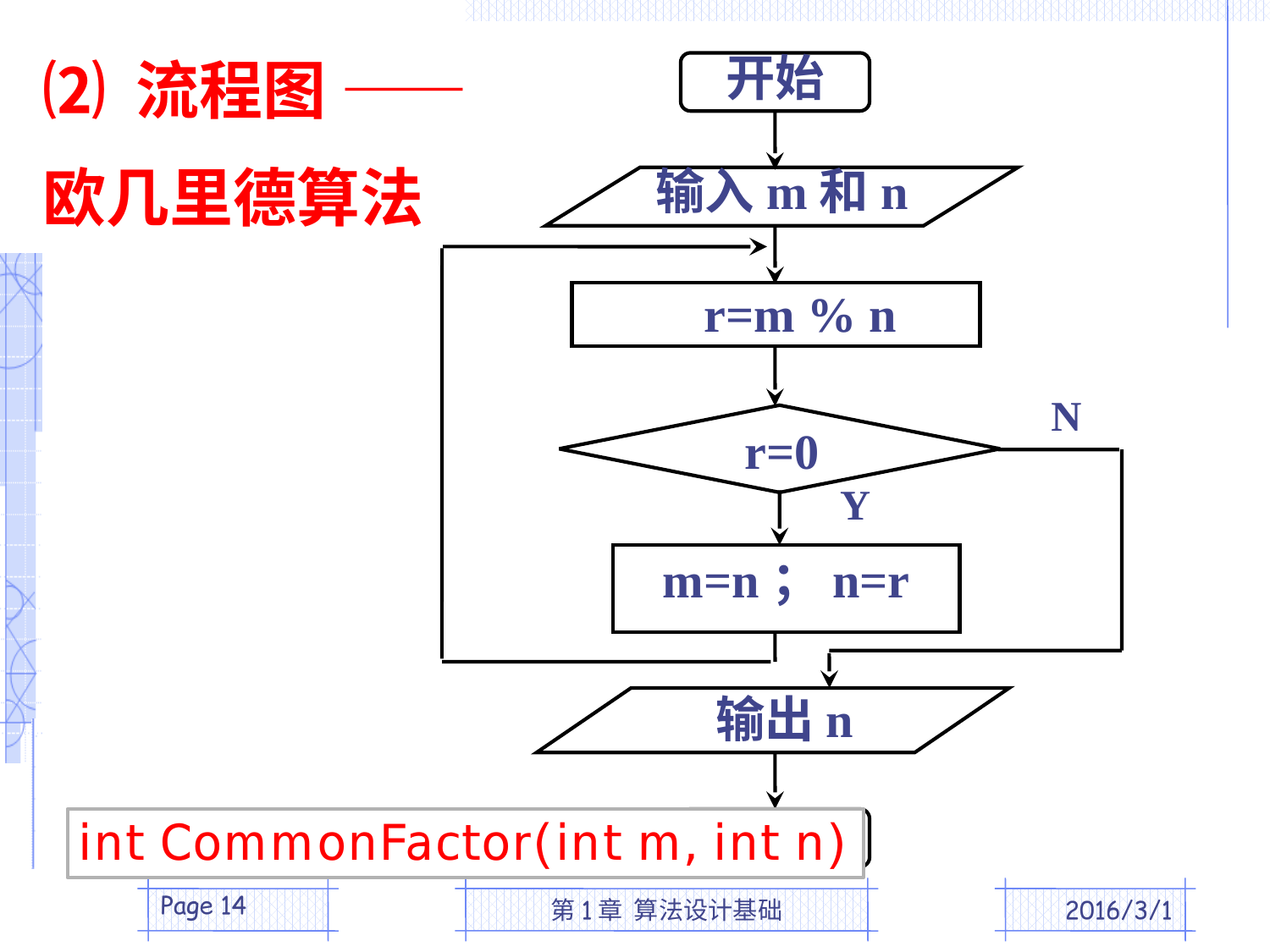

⑵ 流程图 ——
欧几里德算法
开始

输入m和n

    r=m % n

N

r=0

Y

m=n；n=r

 输出n

结束
int CommonFactor(int m, int n)
Page 14
第1章  算法设计基础
2016/3/1